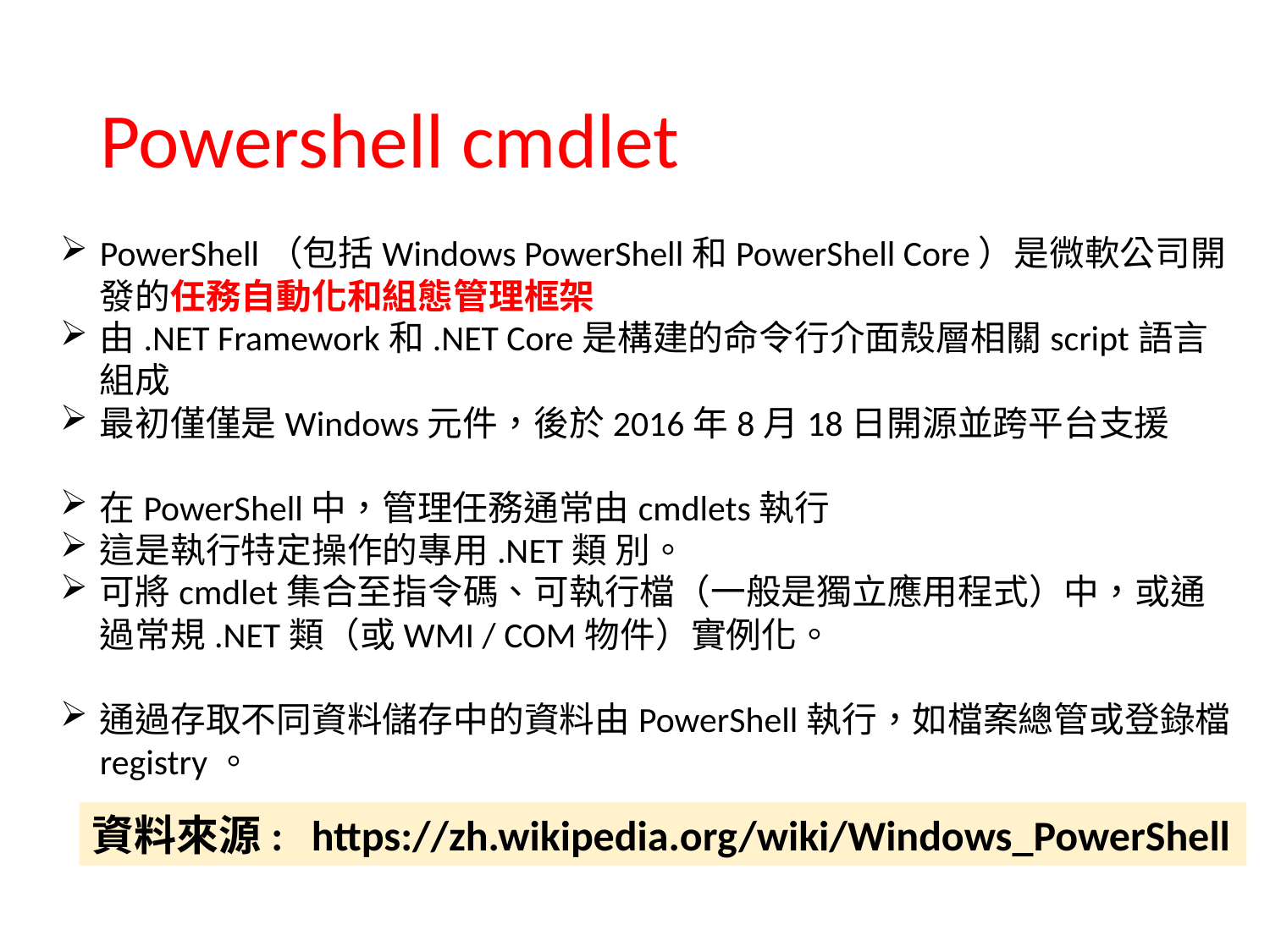

# Powershell cmdlet
PowerShell（包括Windows PowerShell和PowerShell Core）是微軟公司開發的任務自動化和組態管理框架
由.NET Framework和.NET Core是構建的命令行介面殼層相關script語言組成
最初僅僅是Windows元件，後於2016年8月18日開源並跨平台支援

在PowerShell中，管理任務通常由cmdlets執行
這是執行特定操作的專用.NET類 別。
可將cmdlet集合至指令碼、可執行檔（一般是獨立應用程式）中，或通過常規.NET類（或WMI / COM物件）實例化。

通過存取不同資料儲存中的資料由PowerShell執行，如檔案總管或登錄檔registry。
資料來源:   https://zh.wikipedia.org/wiki/Windows_PowerShell